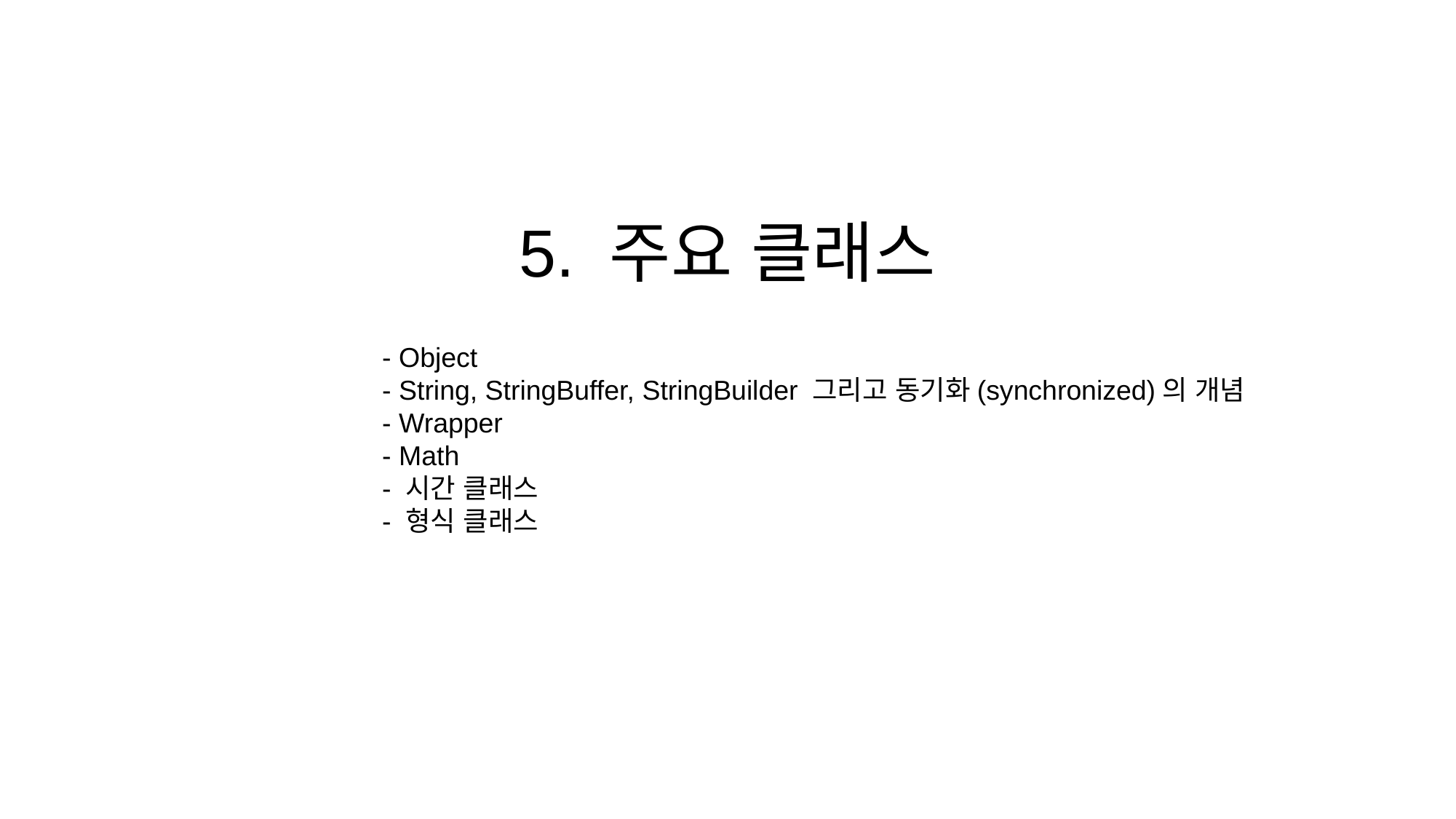

# 5. 주요 클래스
 - Object
 - String, StringBuffer, StringBuilder 그리고 동기화(synchronized)의 개념
 - Wrapper
 - Math
 - 시간 클래스
 - 형식 클래스